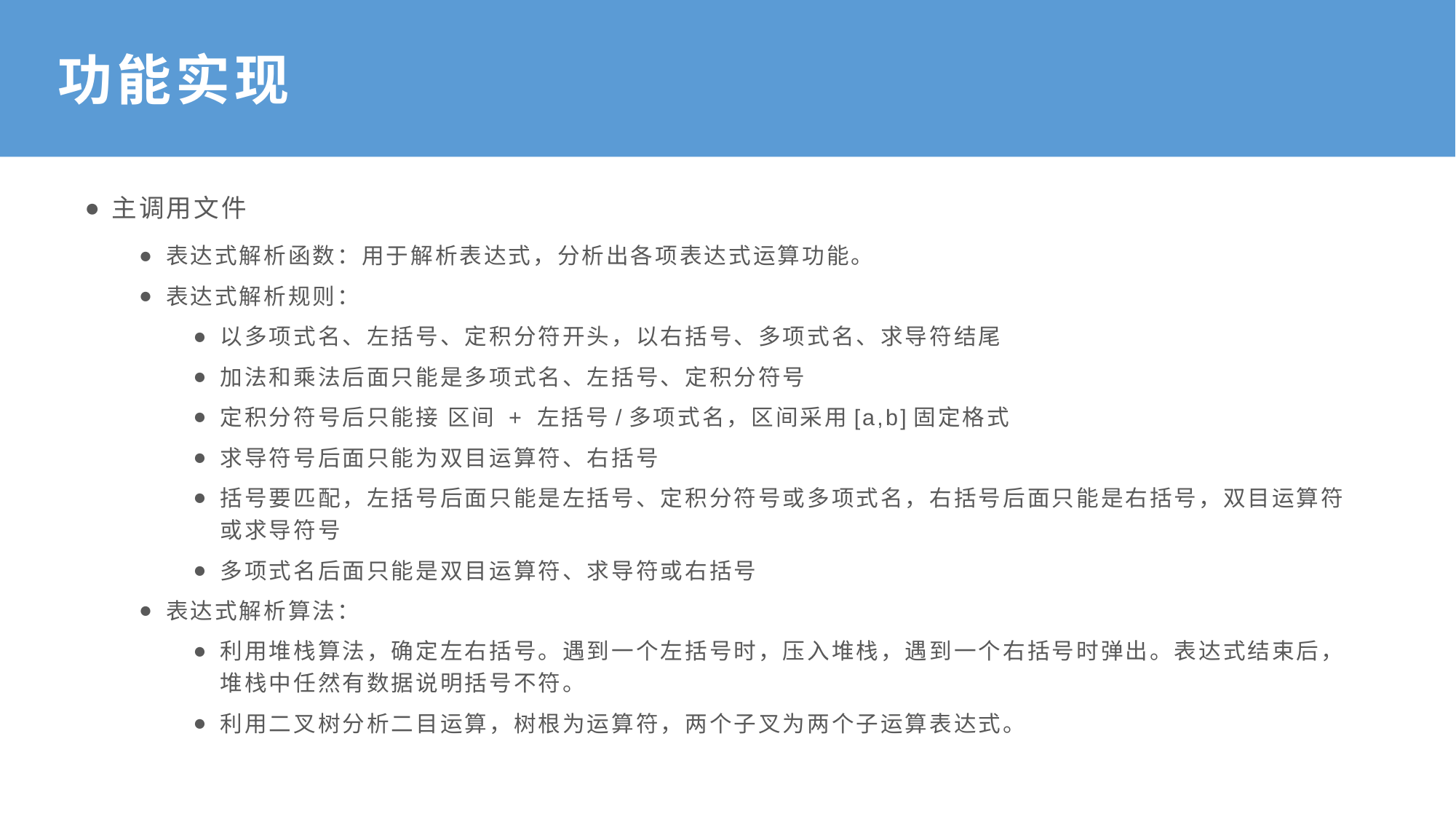

# 功能实现
主调用文件
表达式解析函数：用于解析表达式，分析出各项表达式运算功能。
表达式解析规则：
以多项式名、左括号、定积分符开头，以右括号、多项式名、求导符结尾
加法和乘法后面只能是多项式名、左括号、定积分符号
定积分符号后只能接 区间 + 左括号/多项式名，区间采用[a,b]固定格式
求导符号后面只能为双目运算符、右括号
括号要匹配，左括号后面只能是左括号、定积分符号或多项式名，右括号后面只能是右括号，双目运算符或求导符号
多项式名后面只能是双目运算符、求导符或右括号
表达式解析算法：
利用堆栈算法，确定左右括号。遇到一个左括号时，压入堆栈，遇到一个右括号时弹出。表达式结束后，堆栈中任然有数据说明括号不符。
利用二叉树分析二目运算，树根为运算符，两个子叉为两个子运算表达式。